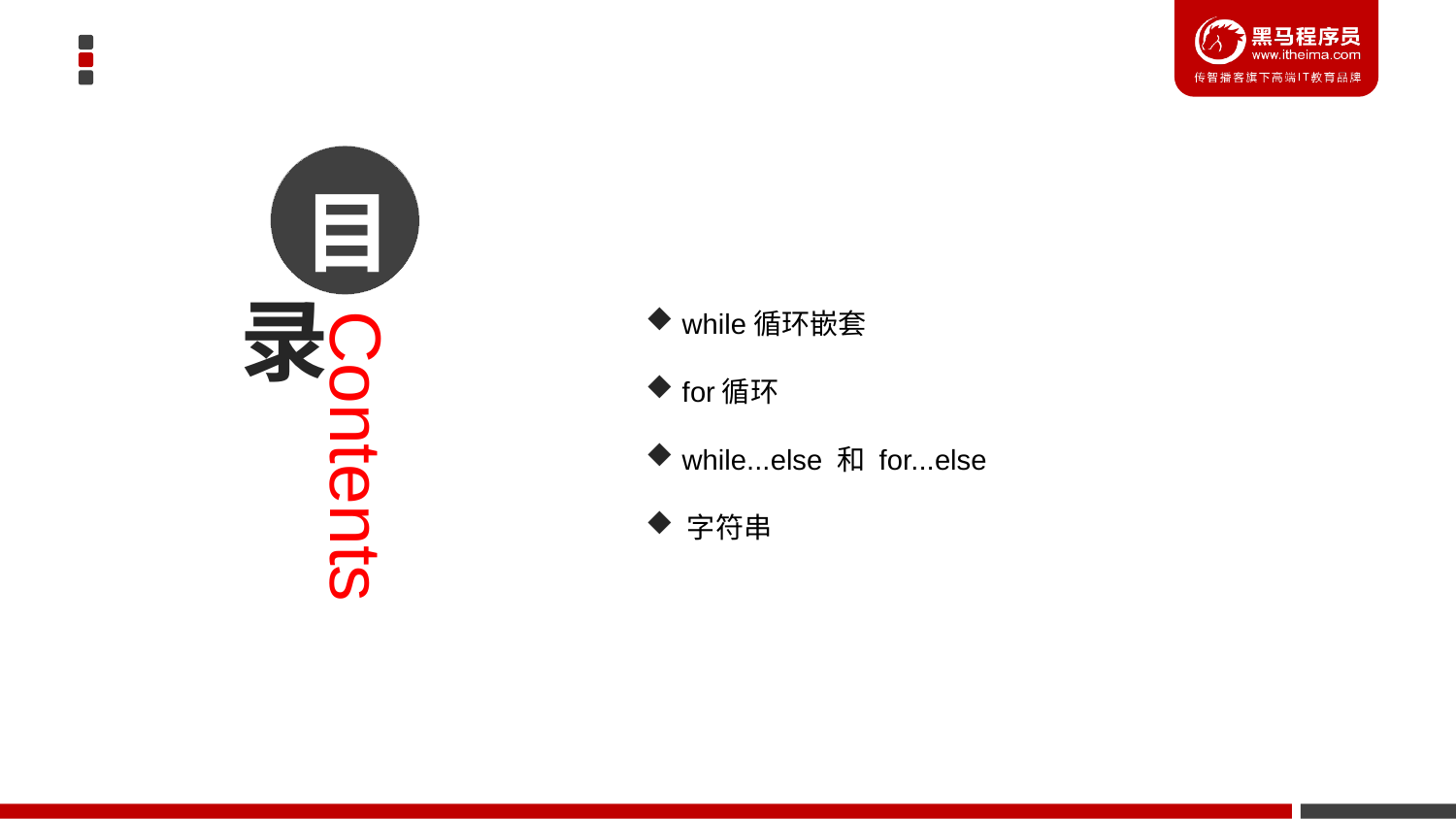

目
 while循环嵌套
 for循环
 while...else 和 for...else
 字符串
录
Contents